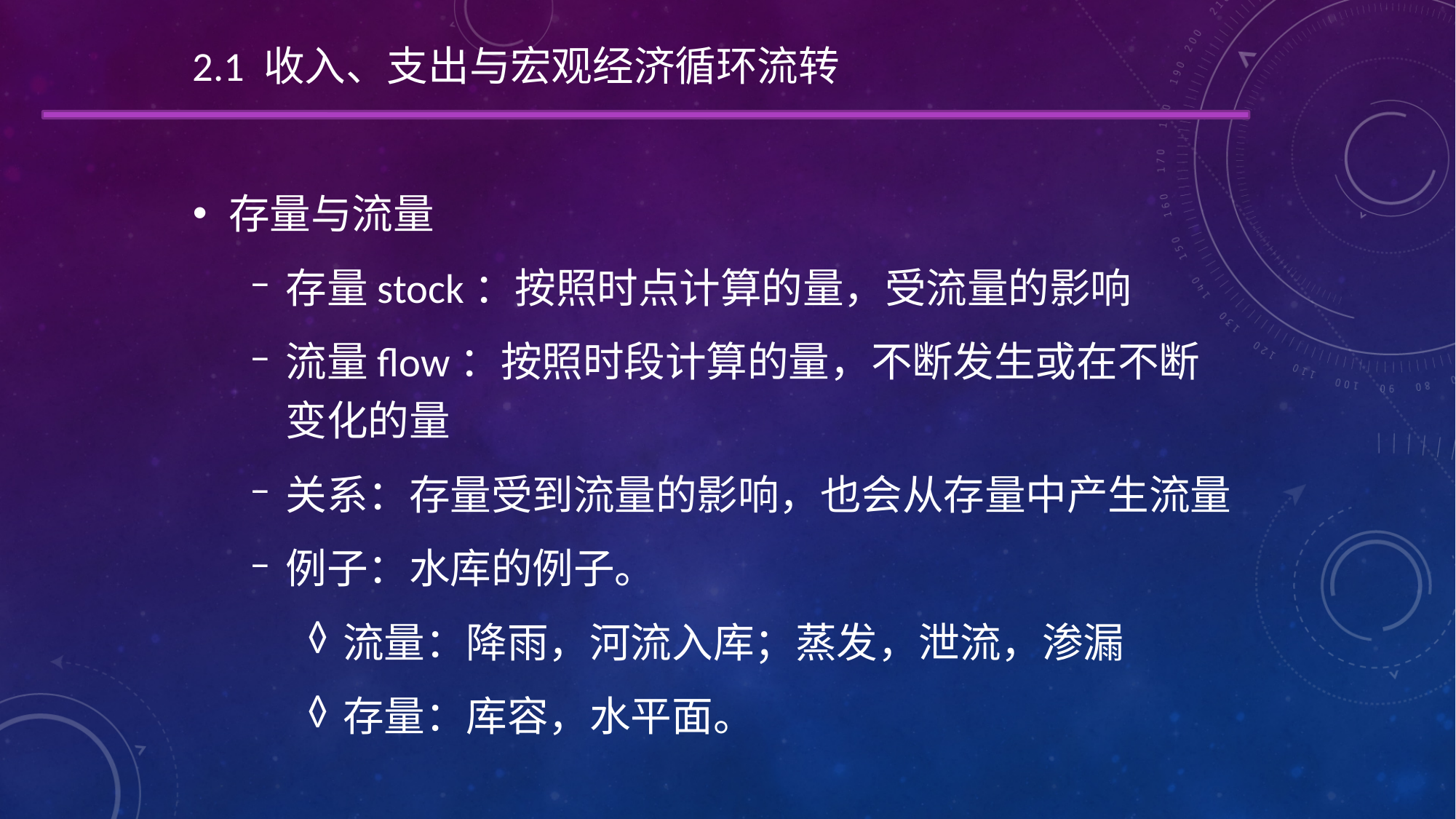

2.1 收入、支出与宏观经济循环流转

存量与流量
存量stock：按照时点计算的量，受流量的影响
流量flow：按照时段计算的量，不断发生或在不断变化的量
关系：存量受到流量的影响，也会从存量中产生流量
例子：水库的例子。
流量：降雨，河流入库；蒸发，泄流，渗漏
存量：库容，水平面。